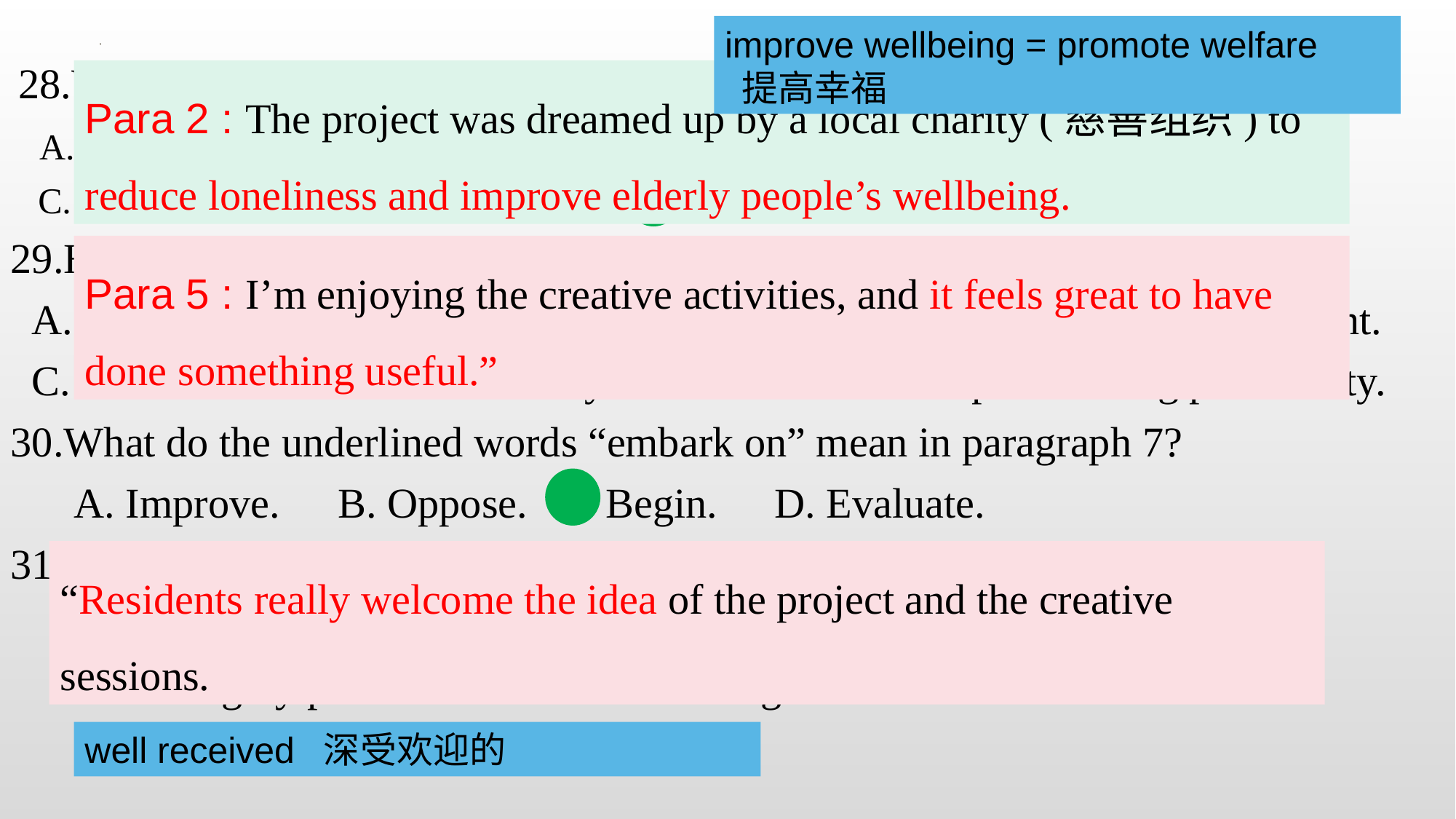

28.What is the purpose of the project?
   A. To ensure harmony in care homes.  B. To provide part-time jobs for the aged.
   C. To raise money for medical research.  D. To promote the elderly people’s welfare.
29.How has the project affected Ruth Xavier?
  A. She has learned new life skills.	B. She has gained a sense of achievement.
  C. She has recovered her memory.	D. She has developed a strong personality.
30.What do the underlined words “embark on” mean in paragraph 7?
      A. Improve.	B. Oppose.	C. Begin.	D. Evaluate.
31.What can we learn about the project from the last two paragraphs?
     A. It is well received.		B. It needs to be more creative.
     C. It is highly profitable.	D. It takes ages to see the results.
improve wellbeing = promote welfare
 提高幸福
Para 2 : The project was dreamed up by a local charity (慈善组织) to reduce loneliness and improve elderly people’s wellbeing.

Para 5 : I’m enjoying the creative activities, and it feels great to have done something useful.”

“Residents really welcome the idea of the project and the creative sessions.

well received  深受欢迎的